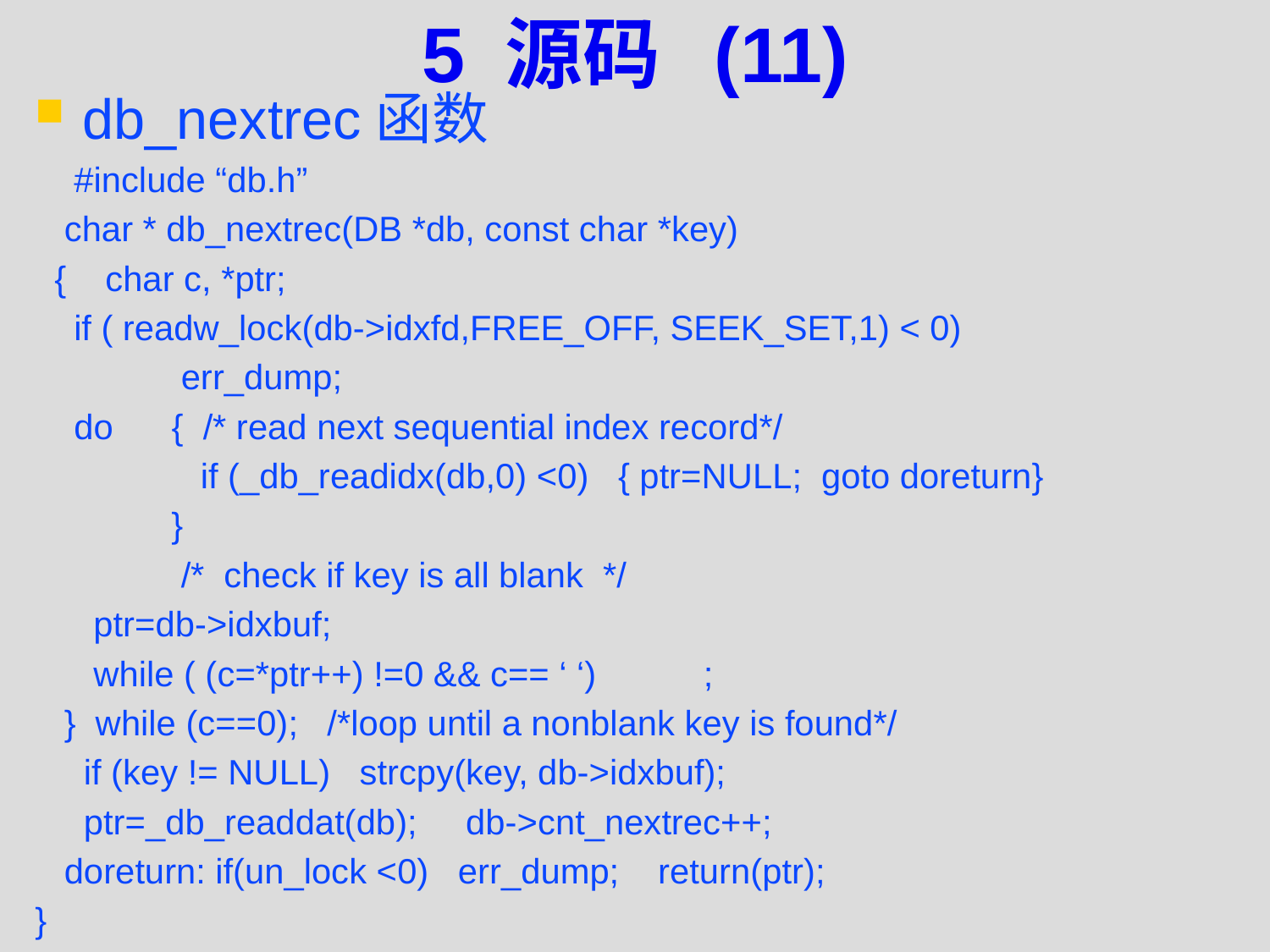

# 5 源码  (11)
db_nextrec函数
    #include “db.h”
   char * db_nextrec(DB *db, const char *key)
  {    char c, *ptr;
    if ( readw_lock(db->idxfd,FREE_OFF, SEEK_SET,1) < 0)
               err_dump;
    do      {  /* read next sequential index record*/
                 if (_db_readidx(db,0) <0)   { ptr=NULL;  goto doreturn}
              }
               /*  check if key is all blank  */
      ptr=db->idxbuf;
      while ( (c=*ptr++) !=0 && c== ‘ ‘)           ;
   }  while (c==0);   /*loop until a nonblank key is found*/
     if (key != NULL)   strcpy(key, db->idxbuf);
     ptr=_db_readdat(db);     db->cnt_nextrec++;
   doreturn: if(un_lock <0)   err_dump;    return(ptr);
}